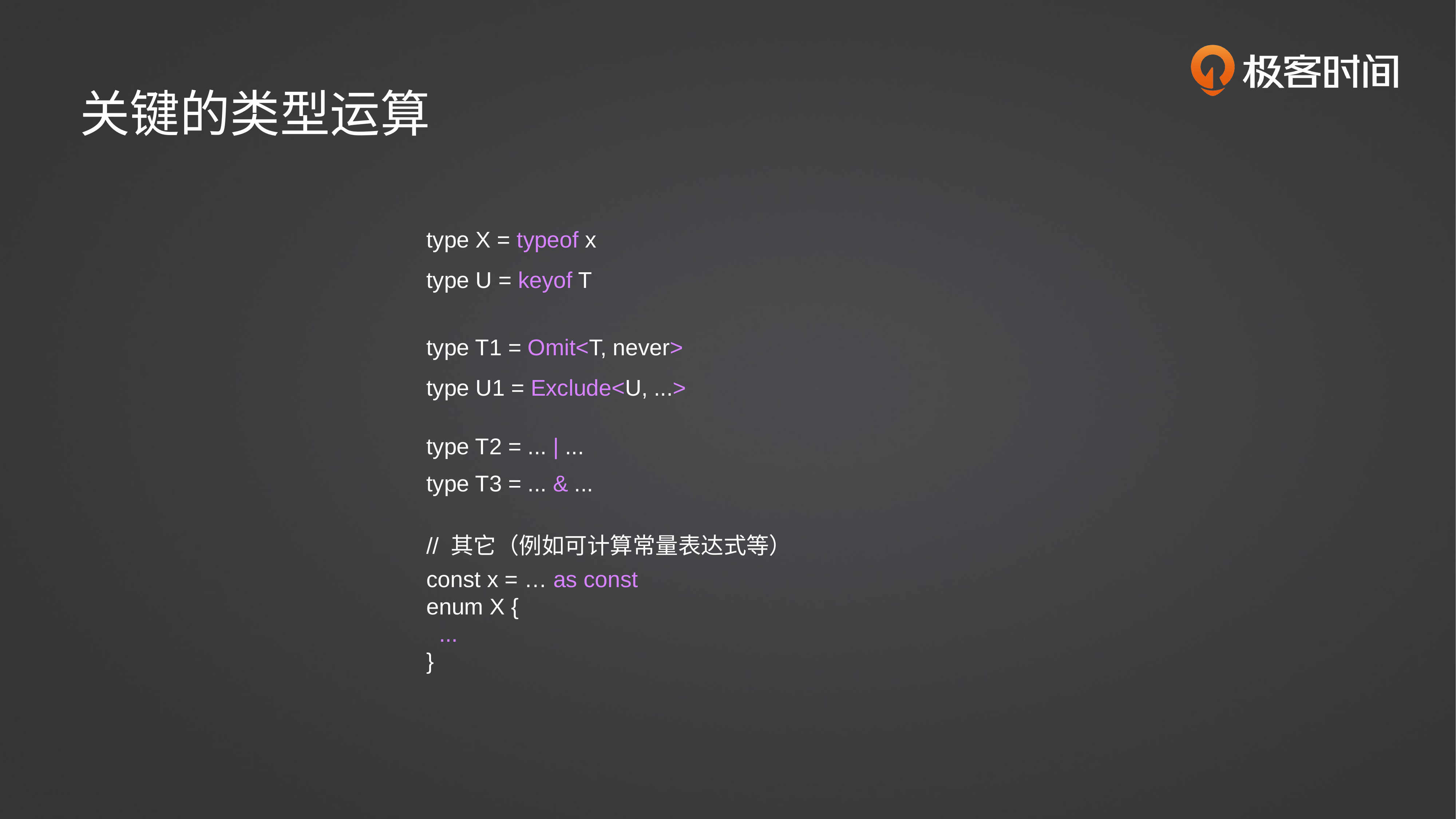

关键的类型运算
type X = typeof x
type U = keyof T
type T1 = Omit<T, never>
type U1 = Exclude<U, ...>
type T2 = ... | ...
type T3 = ... & ...
// 其它（例如可计算常量表达式等）
const x = … as const
enum X {
  ...
}